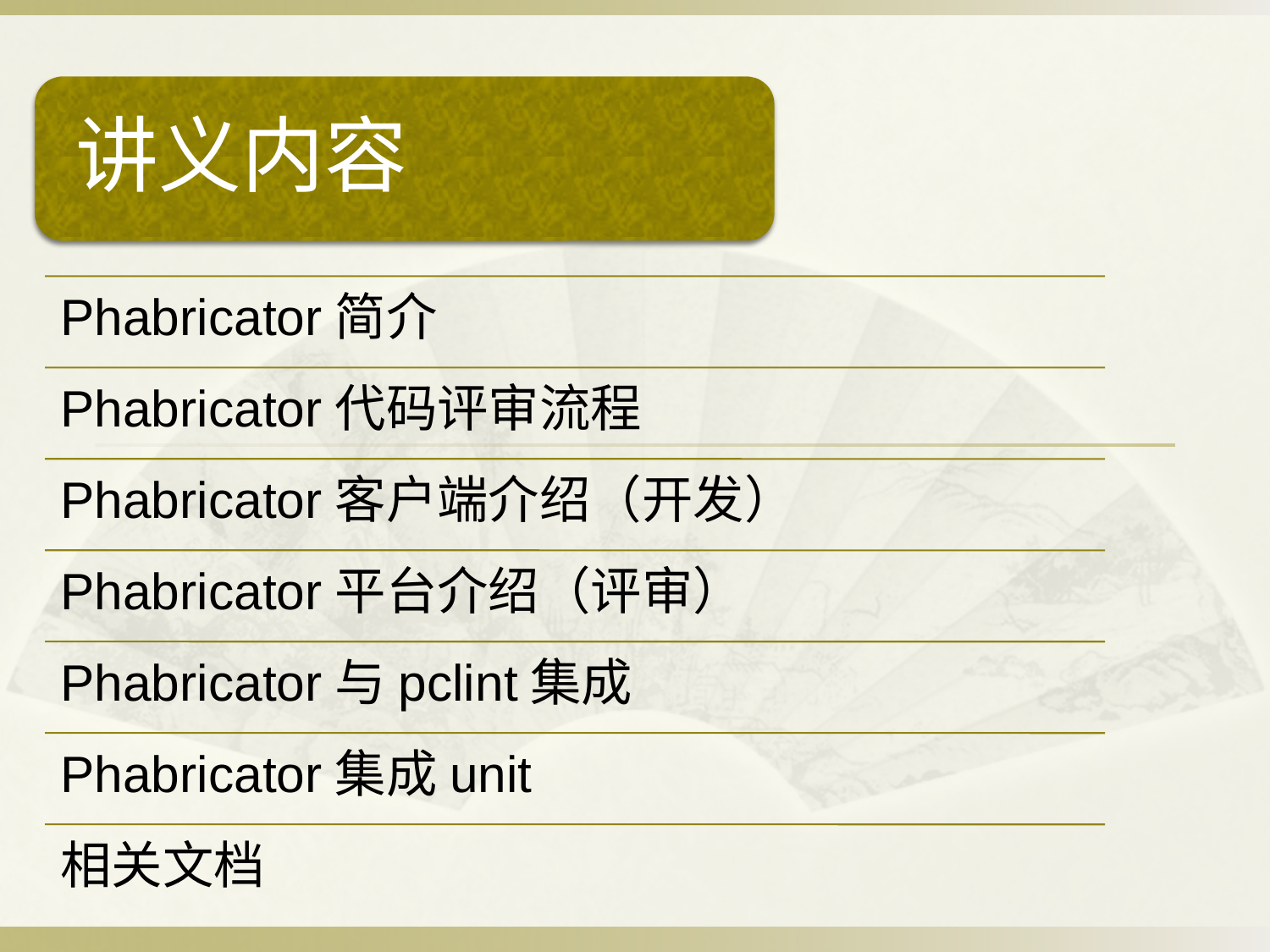

讲义内容
Phabricator简介
Phabricator代码评审流程
Phabricator客户端介绍（开发）
Phabricator平台介绍（评审）
Phabricator与pclint集成
Phabricator集成unit
相关文档